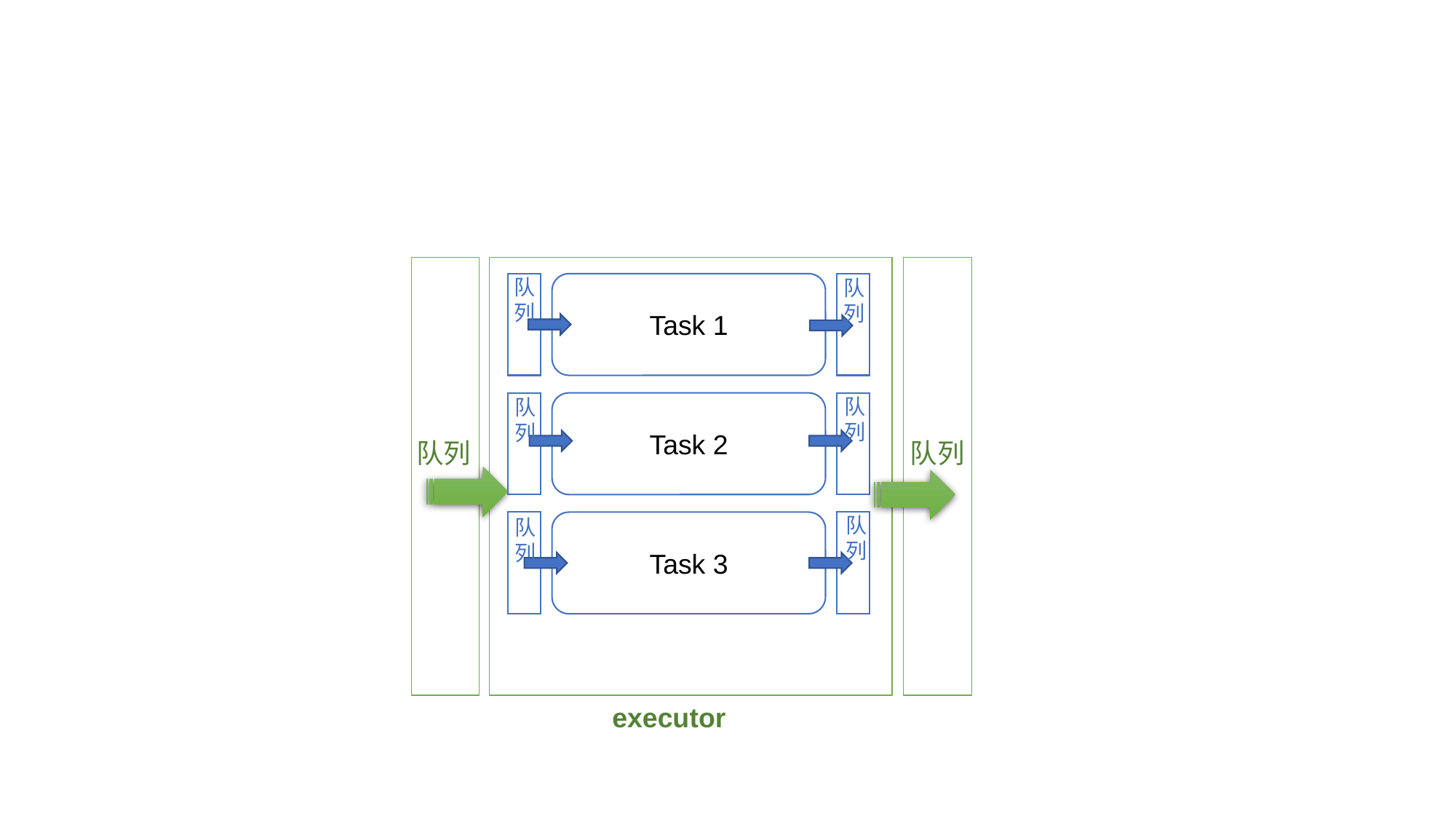

队
列
队
列

Task 1

队
列
队
列

Task 2

队列

队列

队
列
队
列

Task 3

executor